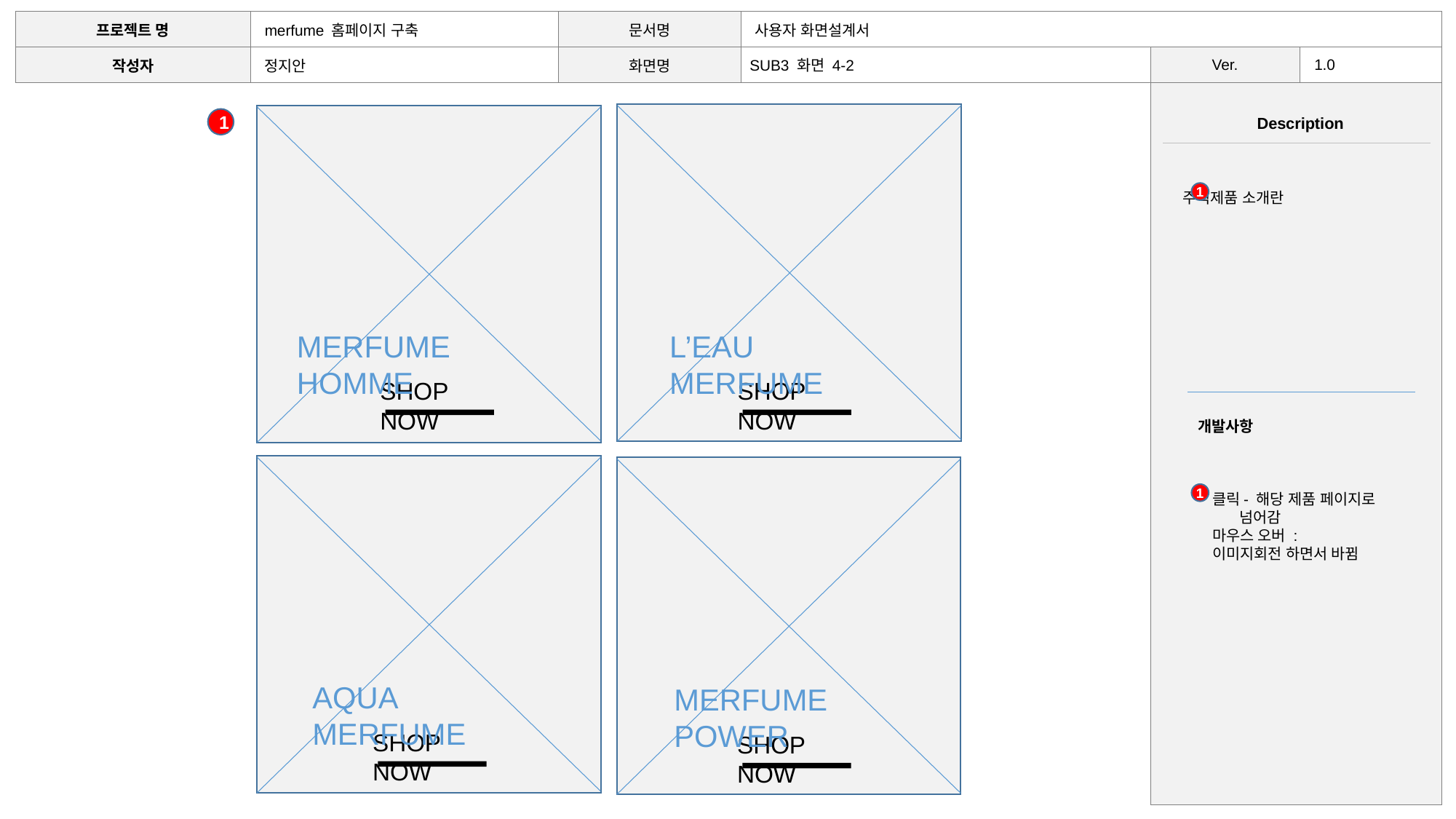

SUB3 화면 4-2

1
1
주력제품 소개란
MERFUME HOMME
L’EAU MERFUME
SHOP NOW

SHOP NOW

개발사항

1
클릭- 해당 제품 페이지로 넘어감
마우스 오버 :
이미지회전 하면서 바뀜

AQUA MERFUME
MERFUME POWER
SHOP NOW

SHOP NOW